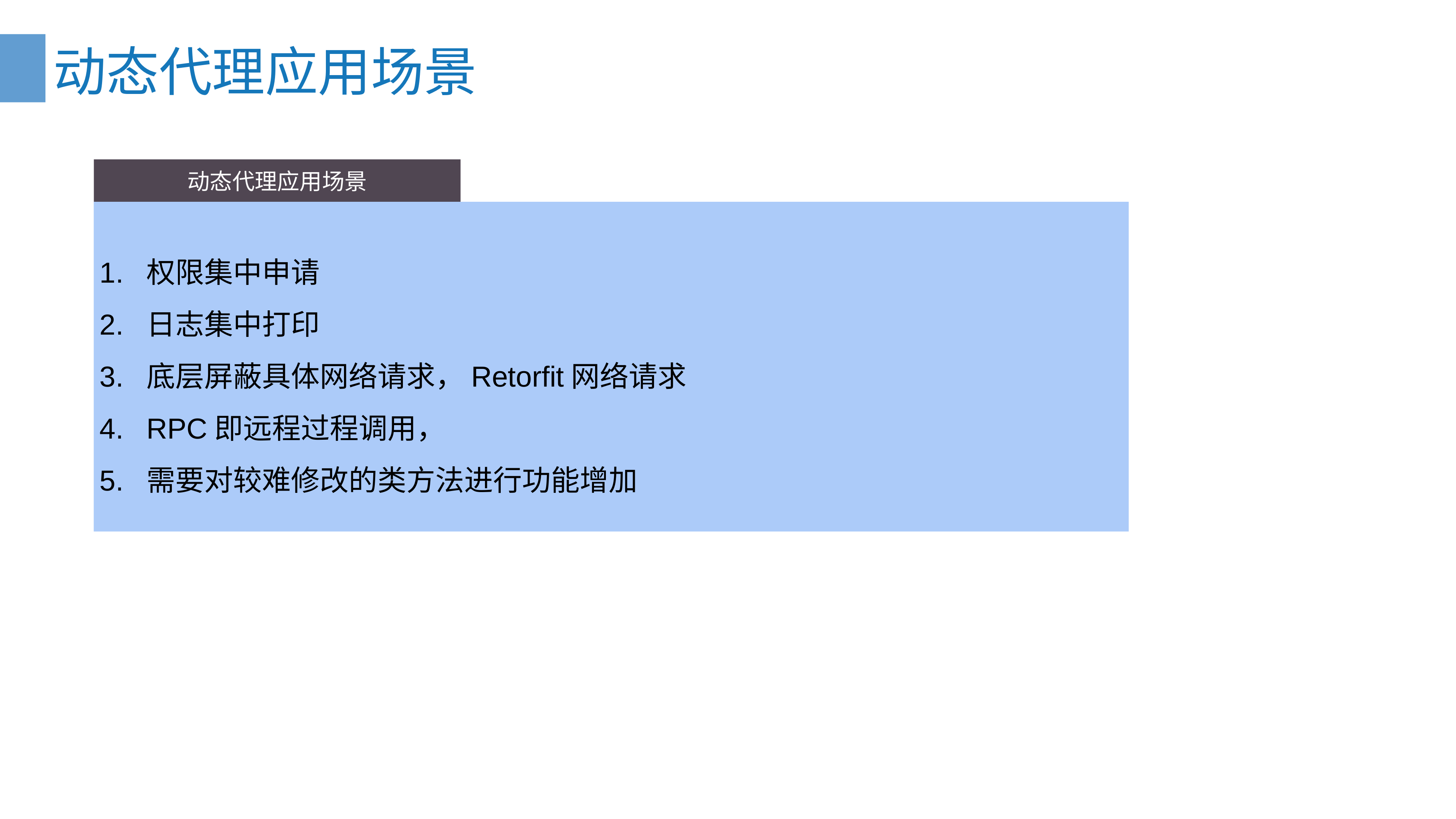

动态代理应用场景
动态代理应用场景
权限集中申请
日志集中打印
底层屏蔽具体网络请求，Retorfit网络请求
RPC即远程过程调用，
需要对较难修改的类方法进行功能增加